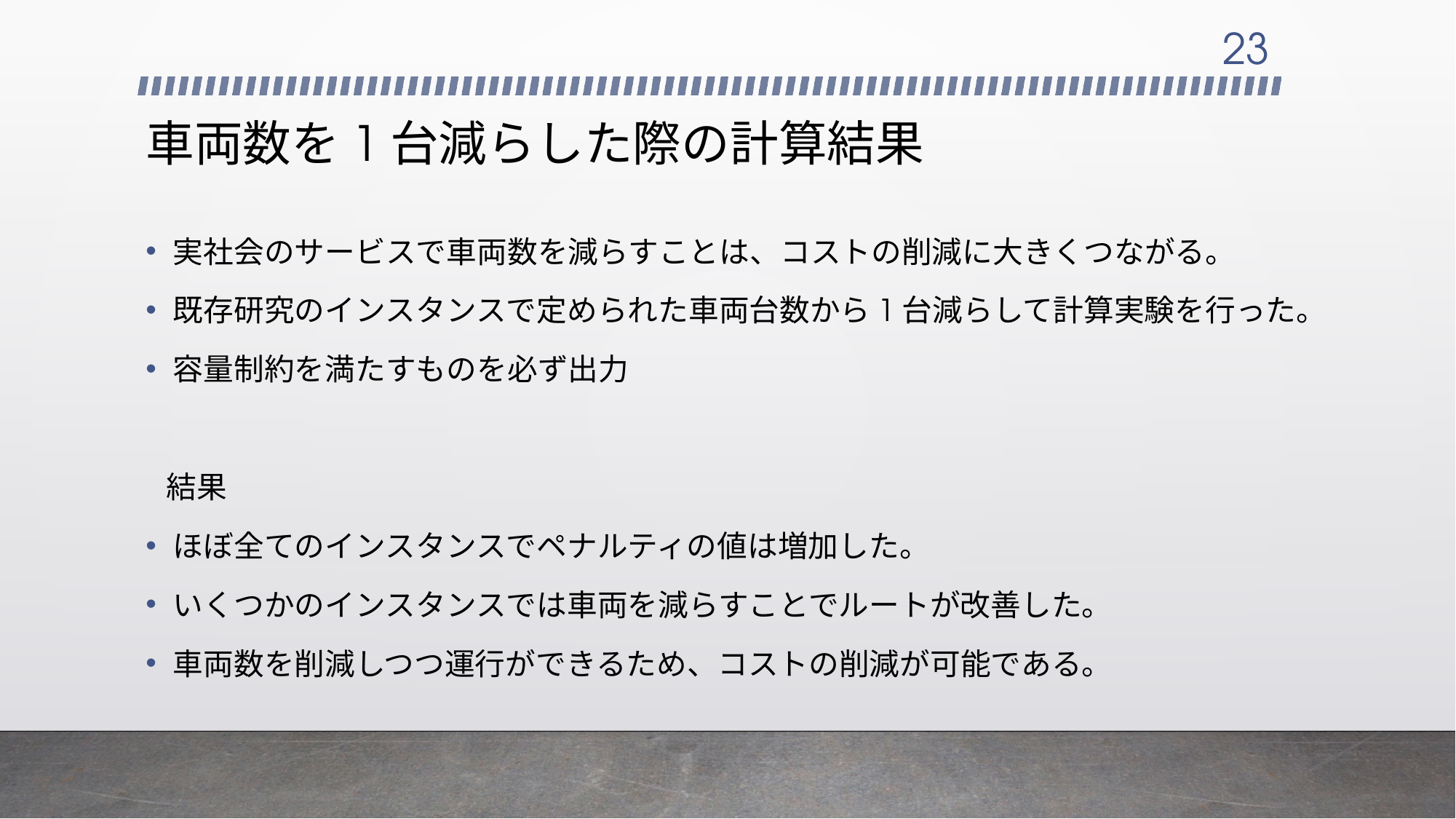

23
# 車両数を1台減らした際の計算結果
実社会のサービスで車両数を減らすことは、コストの削減に大きくつながる。
既存研究のインスタンスで定められた車両台数から1台減らして計算実験を行った。
容量制約を満たすものを必ず出力

  結果
ほぼ全てのインスタンスでペナルティの値は増加した。
いくつかのインスタンスでは車両を減らすことでルートが改善した。
車両数を削減しつつ運行ができるため、コストの削減が可能である。